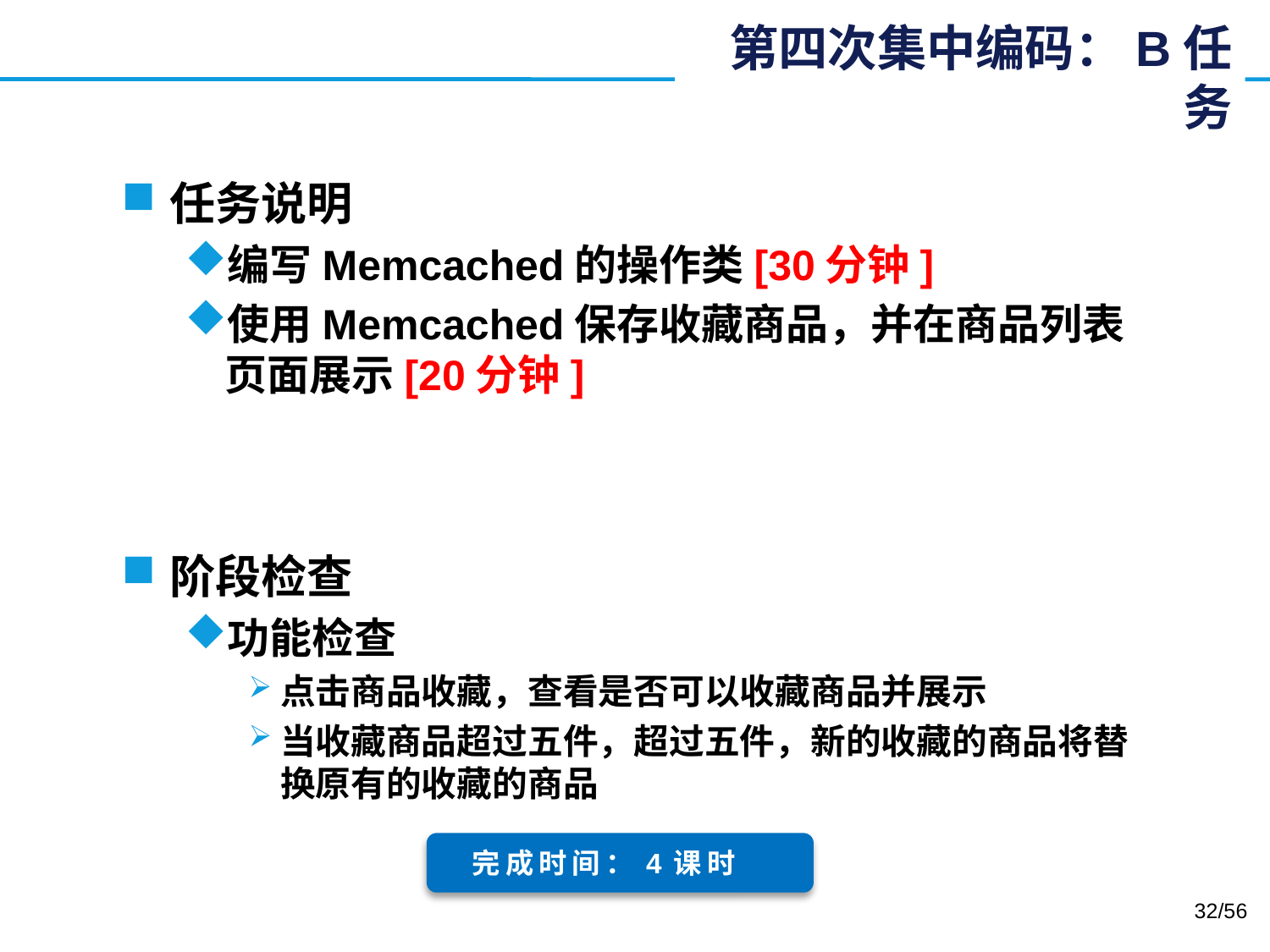

# 第四次集中编码：B任务
任务说明
编写Memcached的操作类[30分钟]
使用Memcached保存收藏商品，并在商品列表页面展示[20分钟]

阶段检查
功能检查
点击商品收藏，查看是否可以收藏商品并展示
当收藏商品超过五件，超过五件，新的收藏的商品将替换原有的收藏的商品

完成时间：4课时
32/56